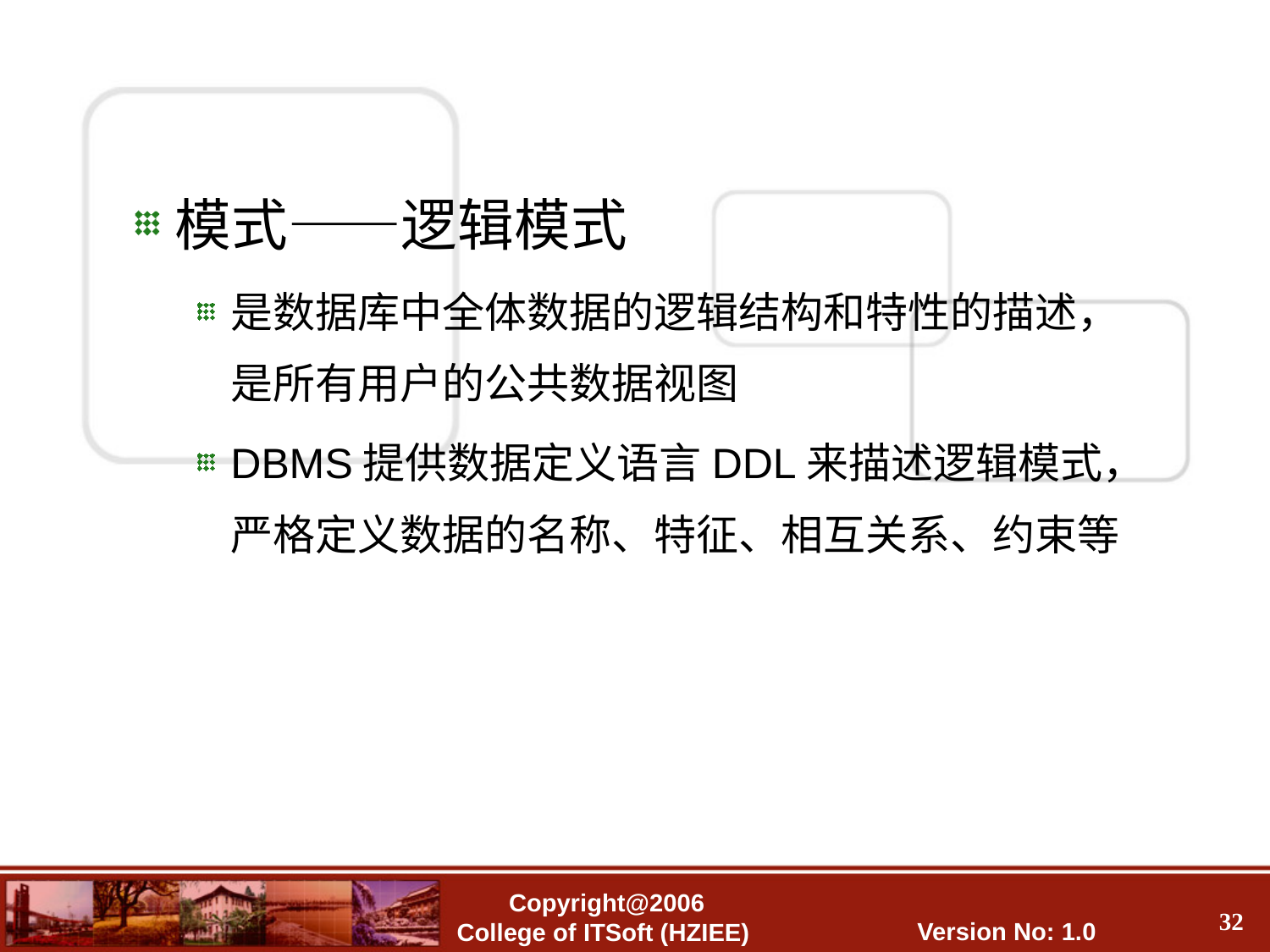

模式——逻辑模式
是数据库中全体数据的逻辑结构和特性的描述，是所有用户的公共数据视图
DBMS提供数据定义语言DDL来描述逻辑模式，严格定义数据的名称、特征、相互关系、约束等